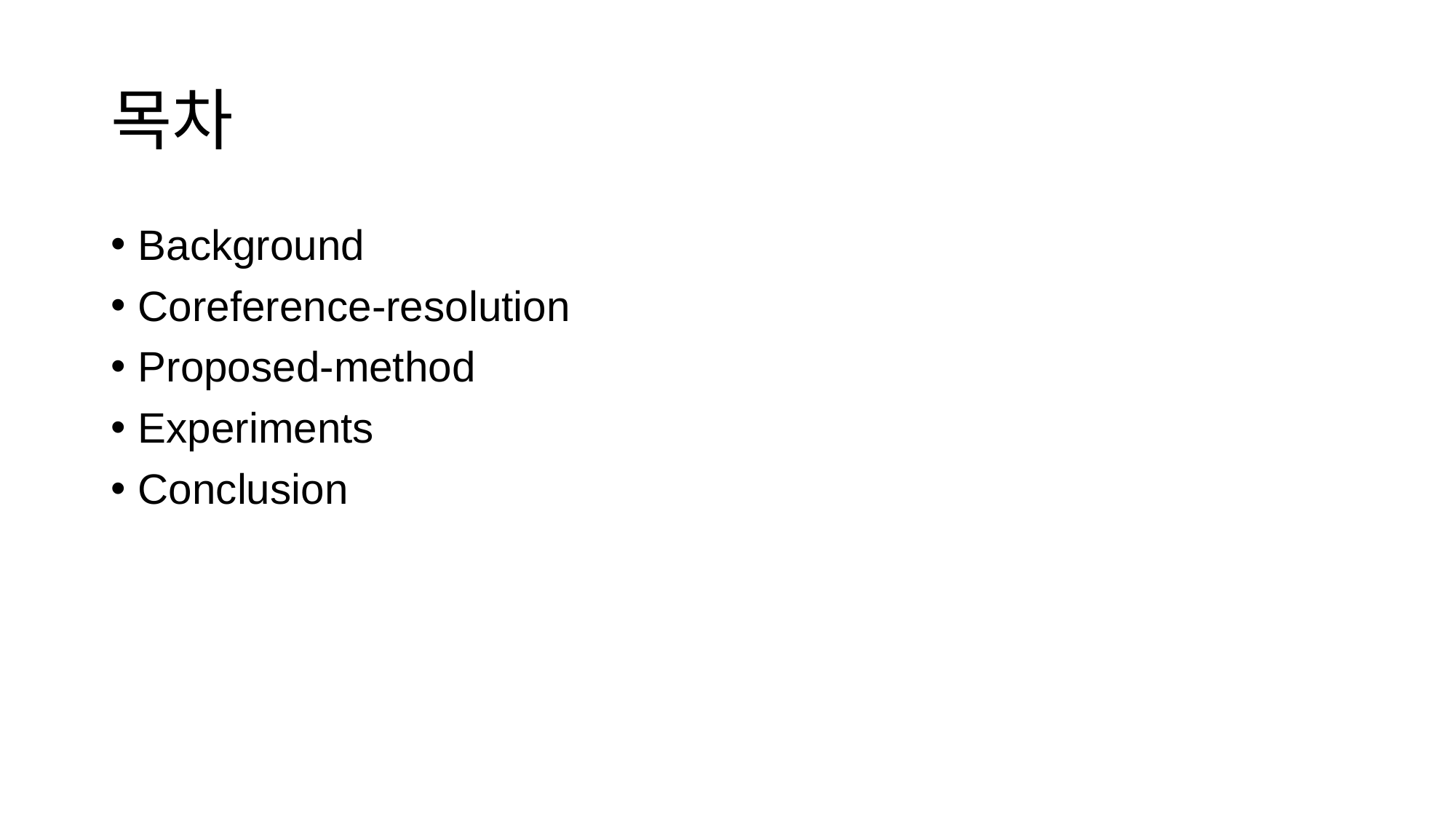

# 목차
Background
Coreference-resolution
Proposed-method
Experiments
Conclusion